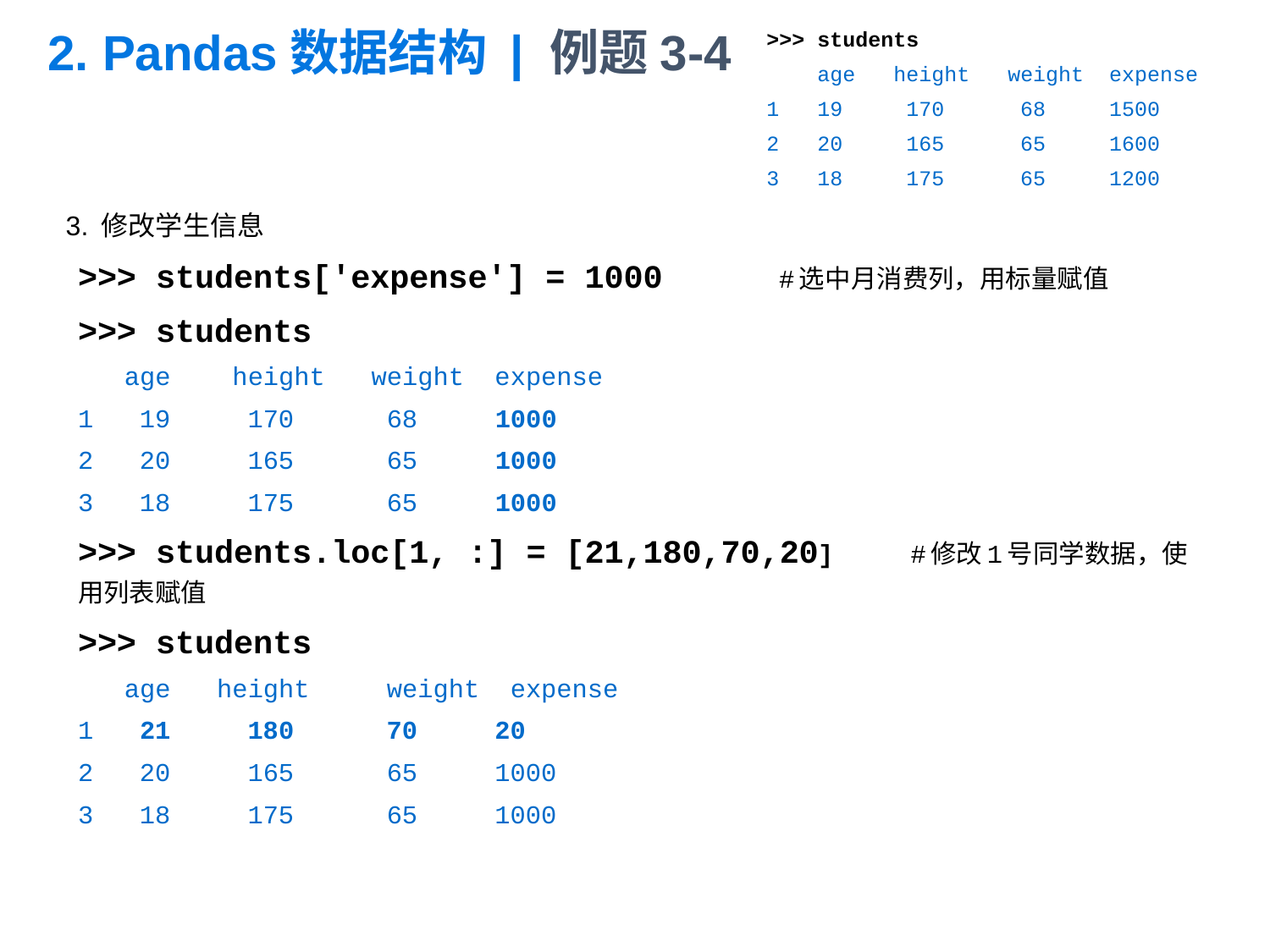

# 2. Pandas数据结构 | 例题3-4
>>> students
    age   height   weight  expense
1   19     170      68     1500
2   20     165      65     1600
3   18     175      65     1200
     3. 修改学生信息
>>> students['expense'] = 1000      #选中月消费列，用标量赋值
>>> students
   age    height   weight  expense
1   19     170      68     1000
2   20     165      65     1000
3   18     175      65     1000
>>> students.loc[1, :] = [21,180,70,20]     #修改1号同学数据，使用列表赋值
>>> students
   age   height     weight  expense
1   21     180      70     20
2   20     165      65     1000
3   18     175      65     1000